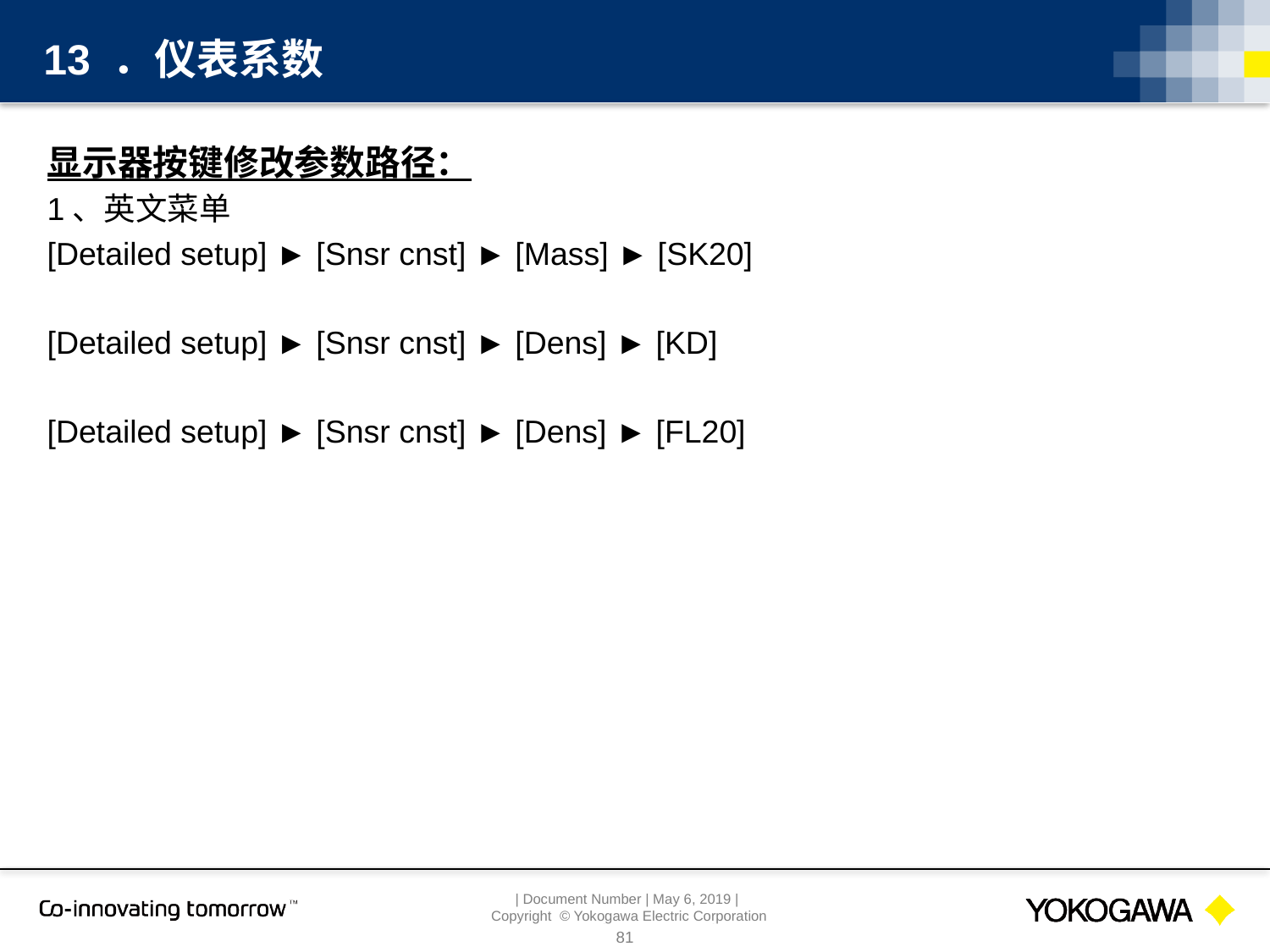

13 ．仪表系数

显示器按键修改参数路径：
1、英文菜单
[Detailed setup] ► [Snsr cnst] ► [Mass] ► [SK20]

[Detailed setup] ► [Snsr cnst] ► [Dens] ► [KD]

[Detailed setup] ► [Snsr cnst] ► [Dens] ► [FL20]